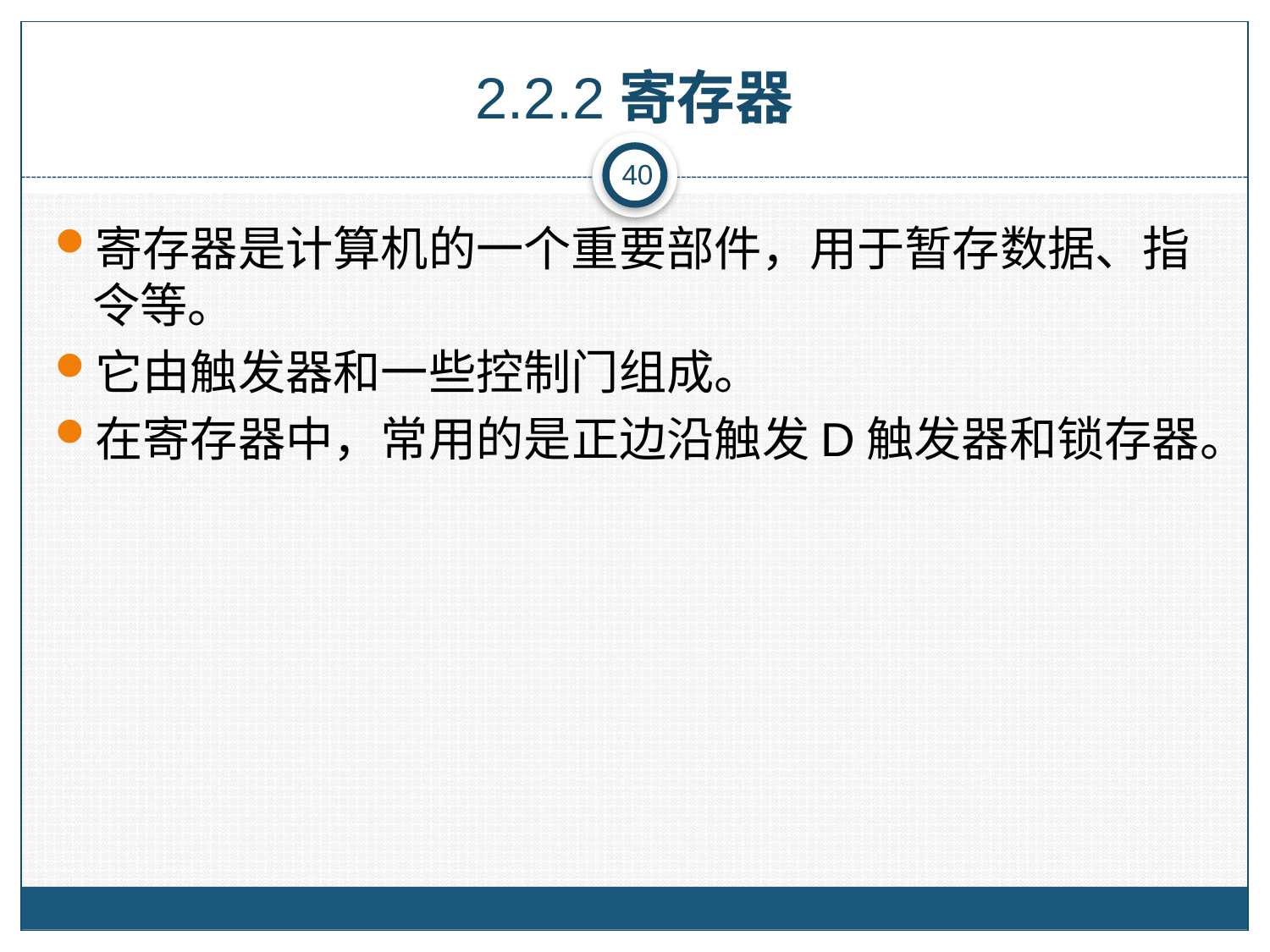

# 2.2.2寄存器
40
寄存器是计算机的一个重要部件，用于暂存数据、指令等。
它由触发器和一些控制门组成。
在寄存器中，常用的是正边沿触发D触发器和锁存器。